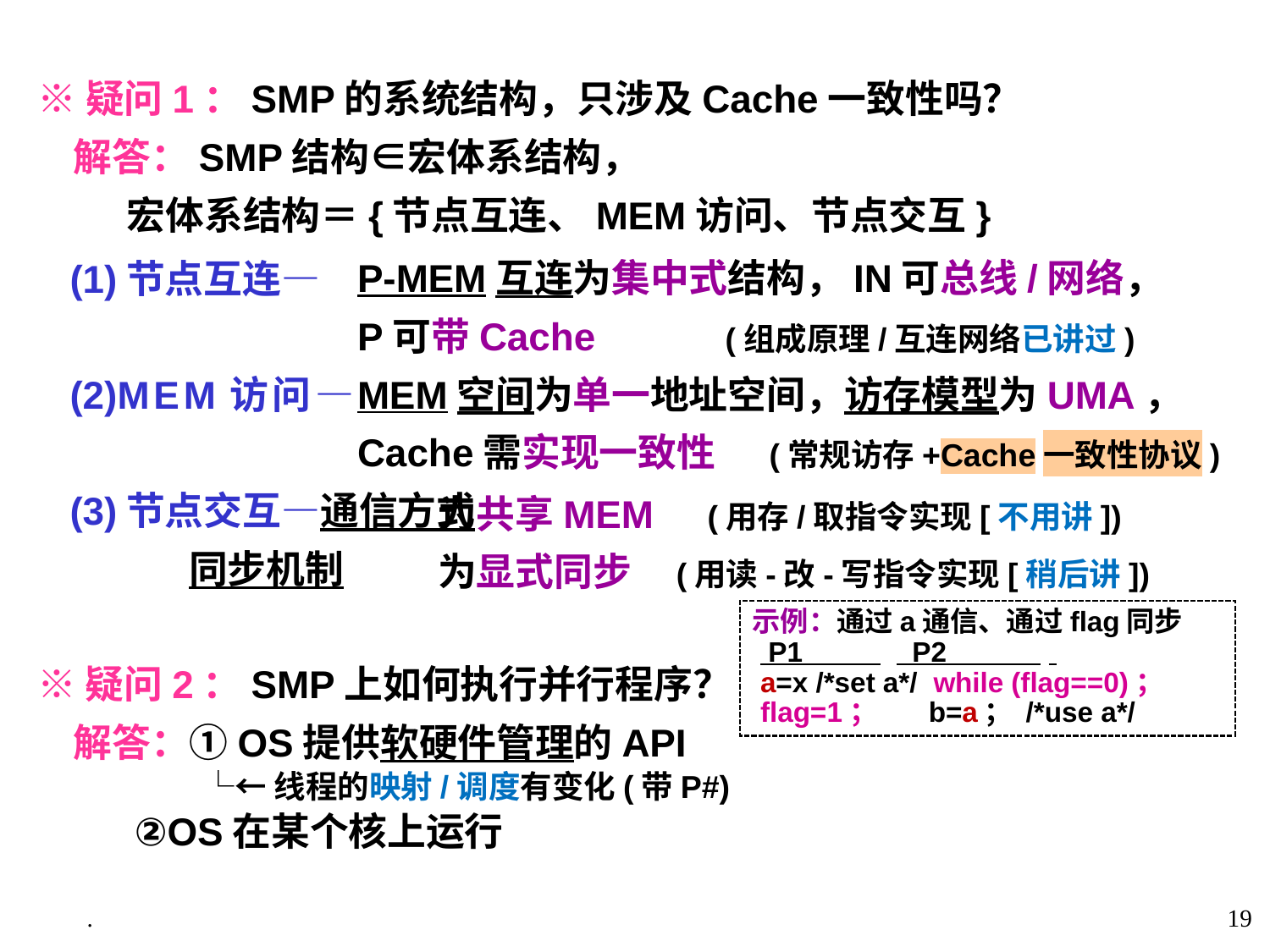

※疑问1：SMP的系统结构，只涉及Cache一致性吗？
   解答：SMP结构∈宏体系结构，
         宏体系结构＝{节点互连、MEM访问、节点交互}
   (1)节点互连—

   (2)MEM访问—

   (3)节点交互—通信方式
                同步机制
P-MEM互连为集中式结构，IN可总线/网络，
P可带Cache            (组成原理/互连网络已讲过)
MEM空间为单一地址空间，访存模型为UMA，
Cache需实现一致性     (常规访存+Cache一致性协议)
        为共享MEM     (用存/取指令实现[不用讲])
        为显式同步    (用读-改-写指令实现[稍后讲])
示例：通过a通信、通过flag同步
  P1              P2            .
 a=x /*set a*/  while (flag==0)；
 flag=1；       b=a； /*use a*/
※疑问2：SMP上如何执行并行程序？
   解答：①OS提供软硬件管理的API
                       └←线程的映射/调度有变化(带P#)
         ②OS在某个核上运行
.
19